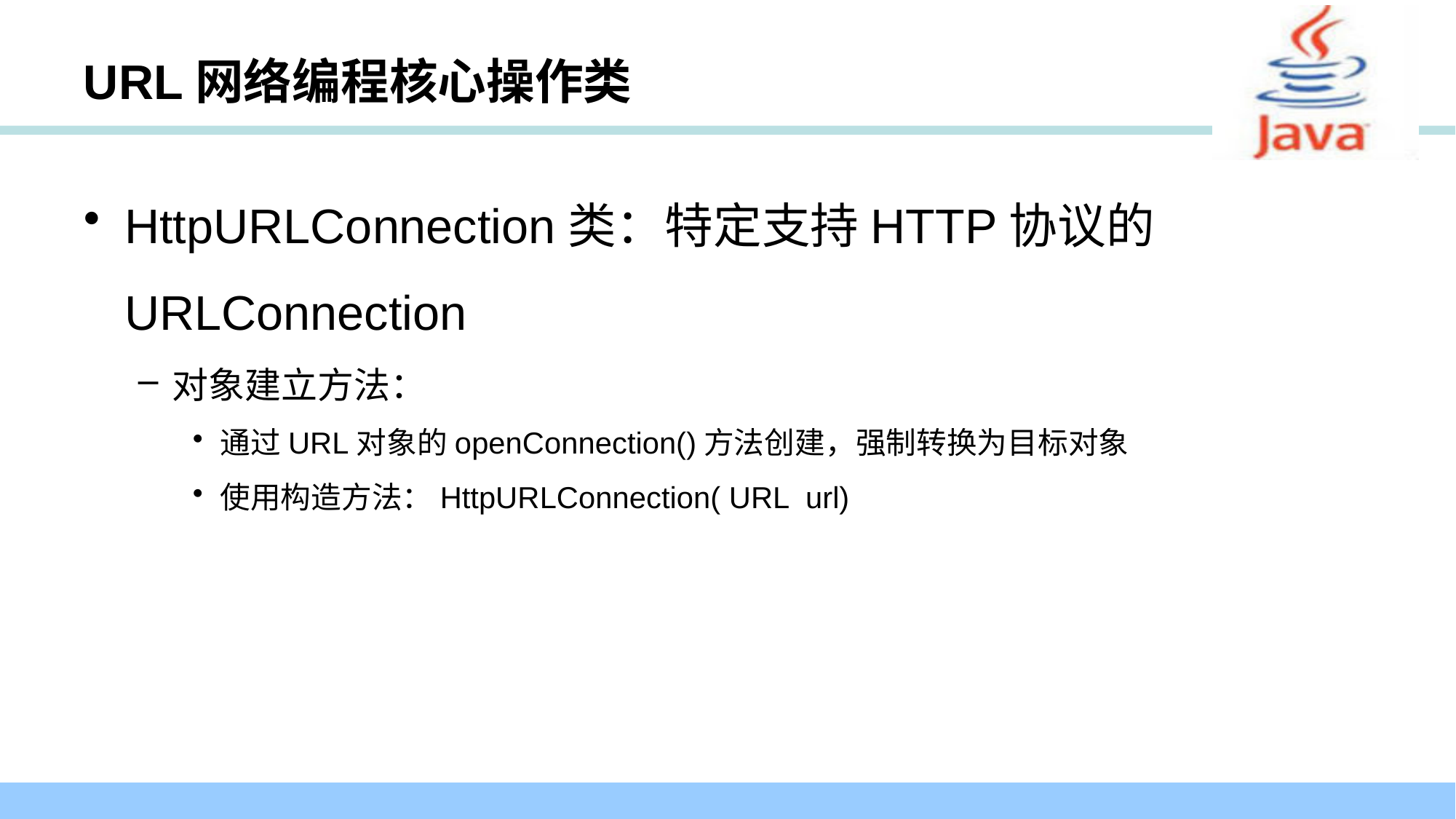

# URL网络编程核心操作类
HttpURLConnection类：特定支持HTTP协议的URLConnection
对象建立方法：
通过URL对象的openConnection()方法创建，强制转换为目标对象
使用构造方法：HttpURLConnection( URL  url)